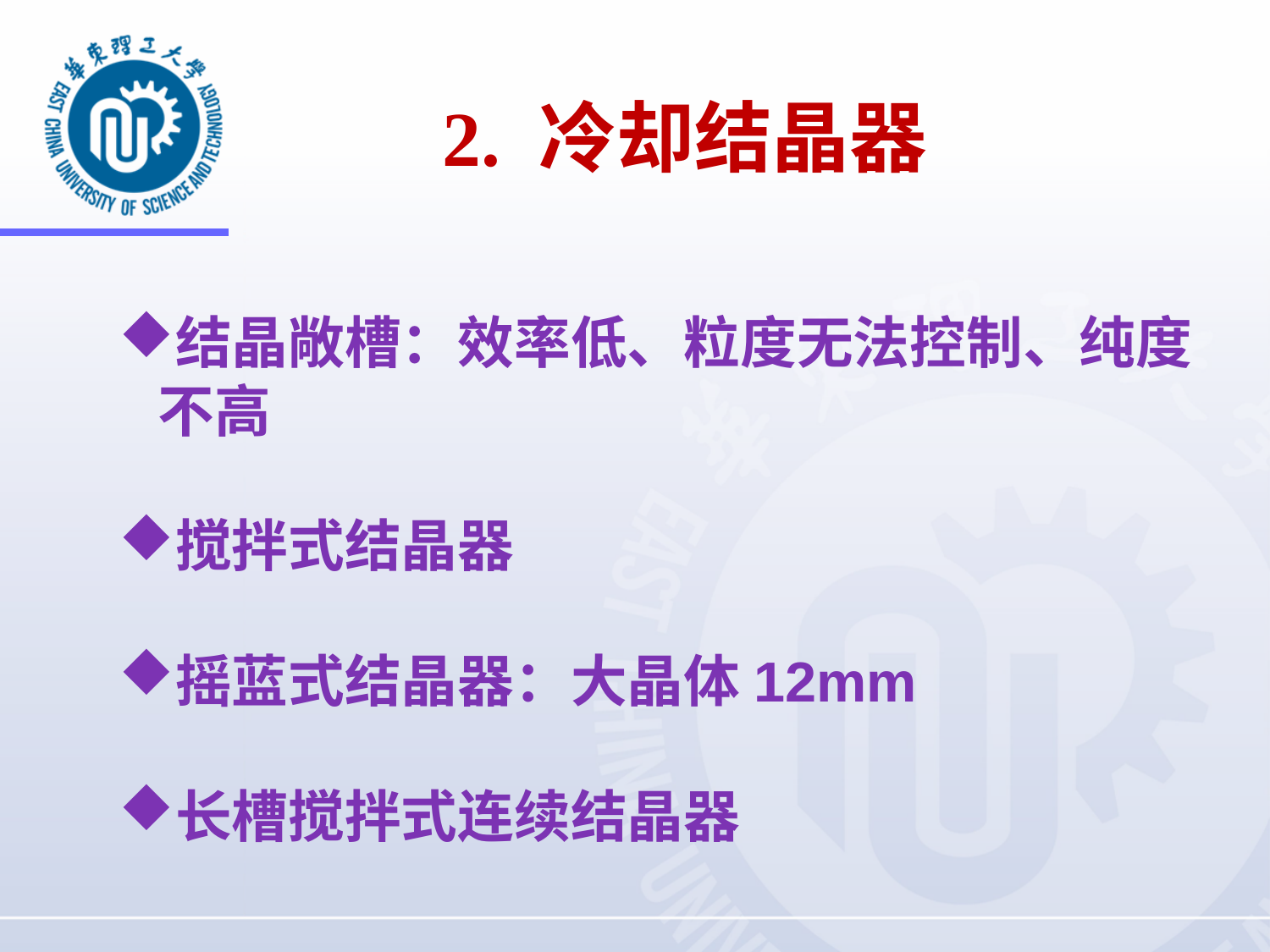

2. 冷却结晶器
结晶敞槽：效率低、粒度无法控制、纯度
  不高

搅拌式结晶器

摇蓝式结晶器：大晶体12mm

长槽搅拌式连续结晶器